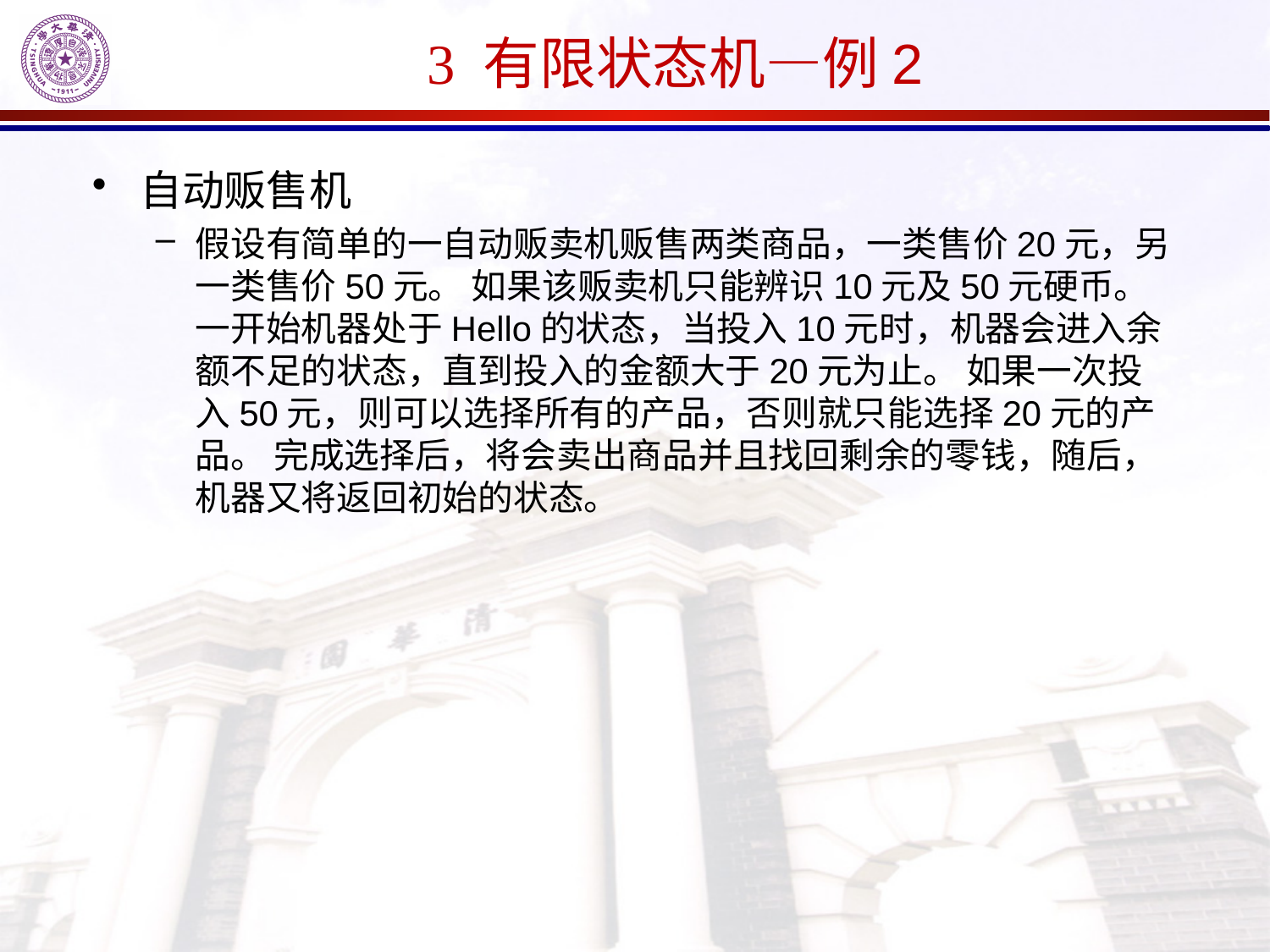

# 3 有限状态机—例2
自动贩售机
假设有简单的一自动贩卖机贩售两类商品，一类售价20元，另一类售价50元。 如果该贩卖机只能辨识10元及50元硬币。 一开始机器处于Hello的状态，当投入10元时，机器会进入余额不足的状态，直到投入的金额大于20元为止。 如果一次投入50元，则可以选择所有的产品，否则就只能选择20元的产品。 完成选择后，将会卖出商品并且找回剩余的零钱，随后，机器又将返回初始的状态。